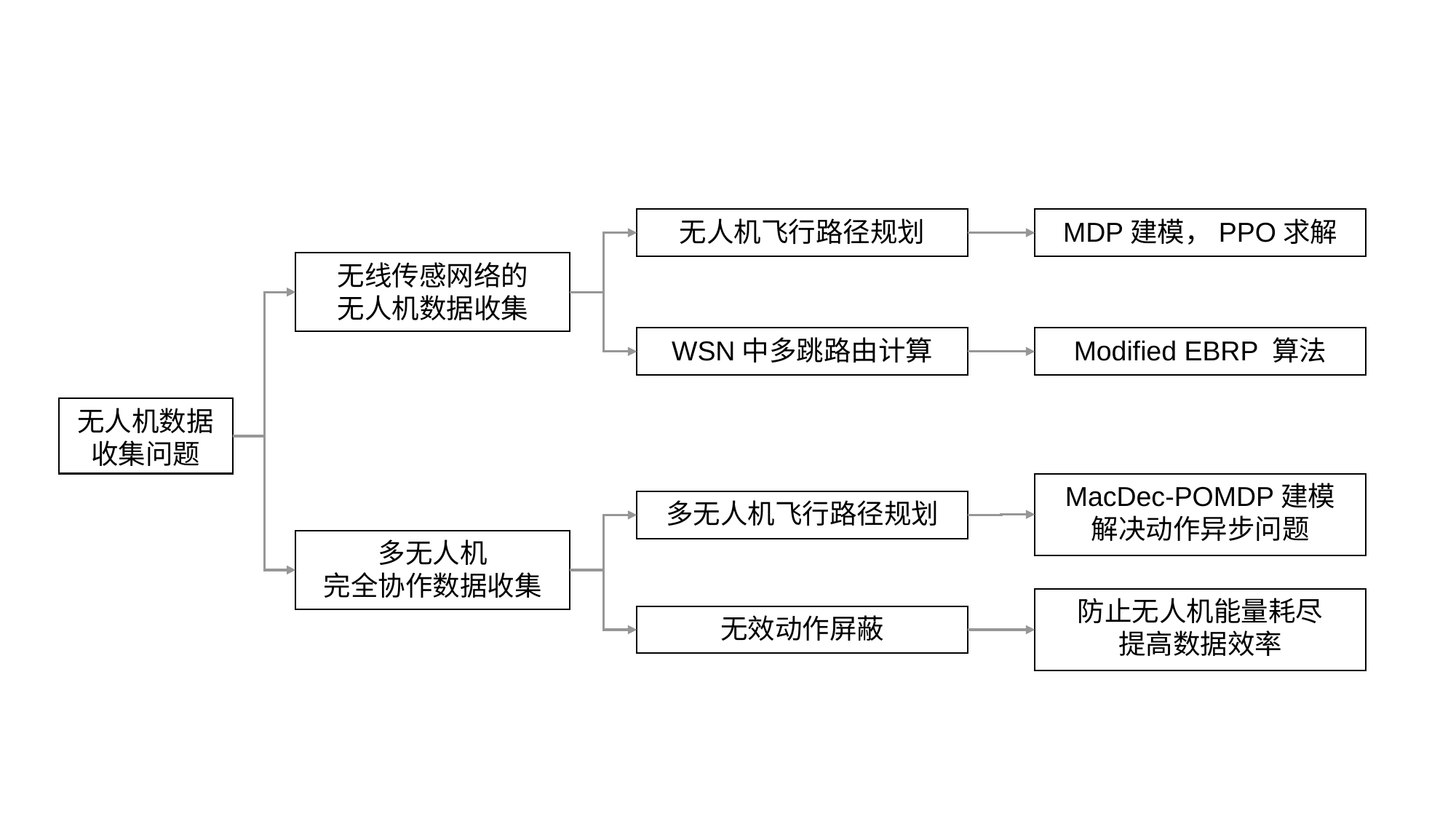

无人机飞行路径规划
MDP建模，PPO求解
无线传感网络的
无人机数据收集
WSN中多跳路由计算
Modified EBRP 算法
无人机数据收集问题
MacDec-POMDP建模
解决动作异步问题
多无人机飞行路径规划
多无人机
完全协作数据收集
防止无人机能量耗尽
提高数据效率
无效动作屏蔽